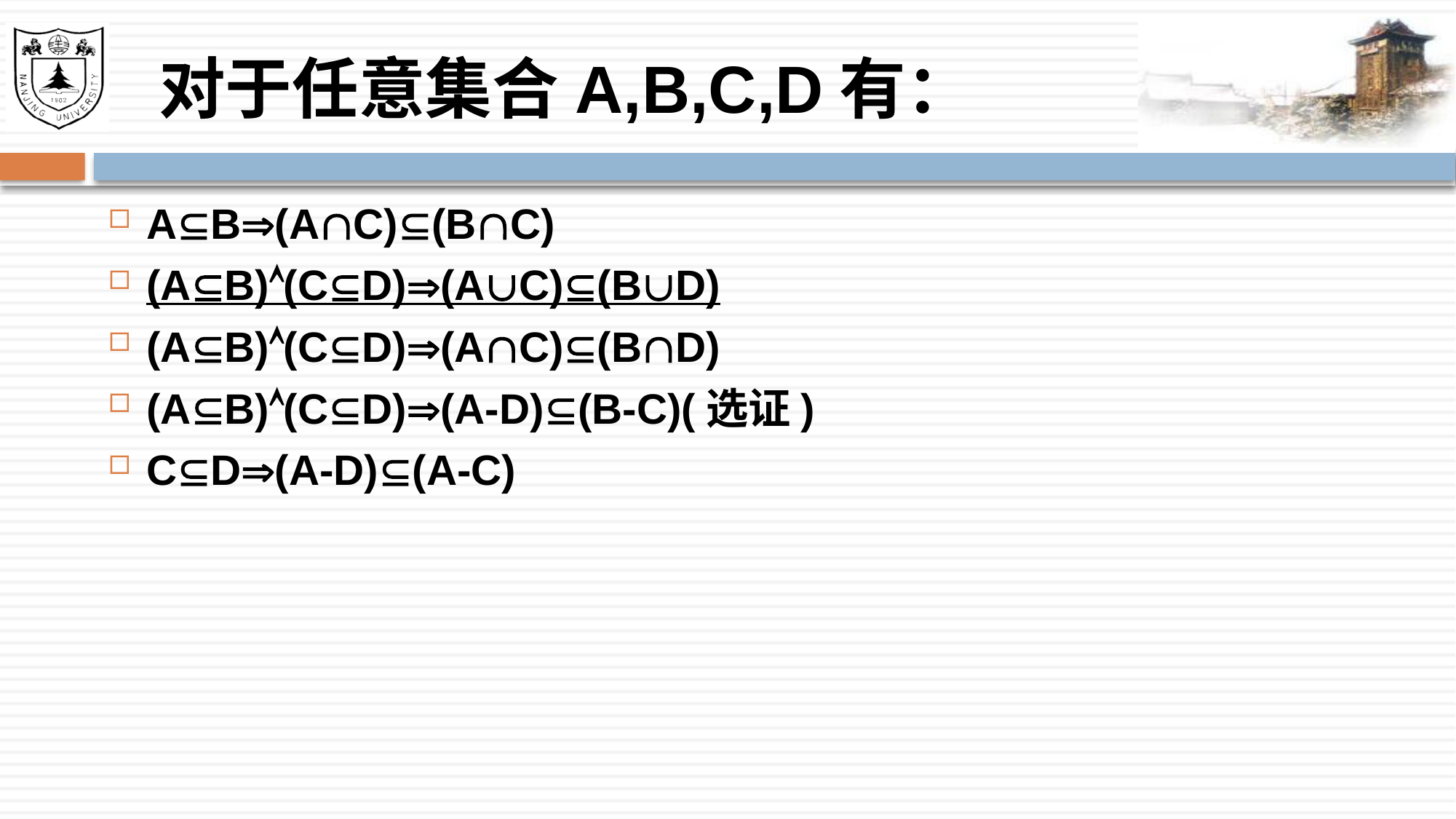

# 对于任意集合A,B,C,D有：
A⊆B⇒(A∩C)⊆(B∩C)
(A⊆B)∧(C⊆D)⇒(A∪C)⊆(B∪D)
(A⊆B)∧(C⊆D)⇒(A∩C)⊆(B∩D)
(A⊆B)∧(C⊆D)⇒(A-D)⊆(B-C)(选证)
C⊆D⇒(A-D)⊆(A-C)